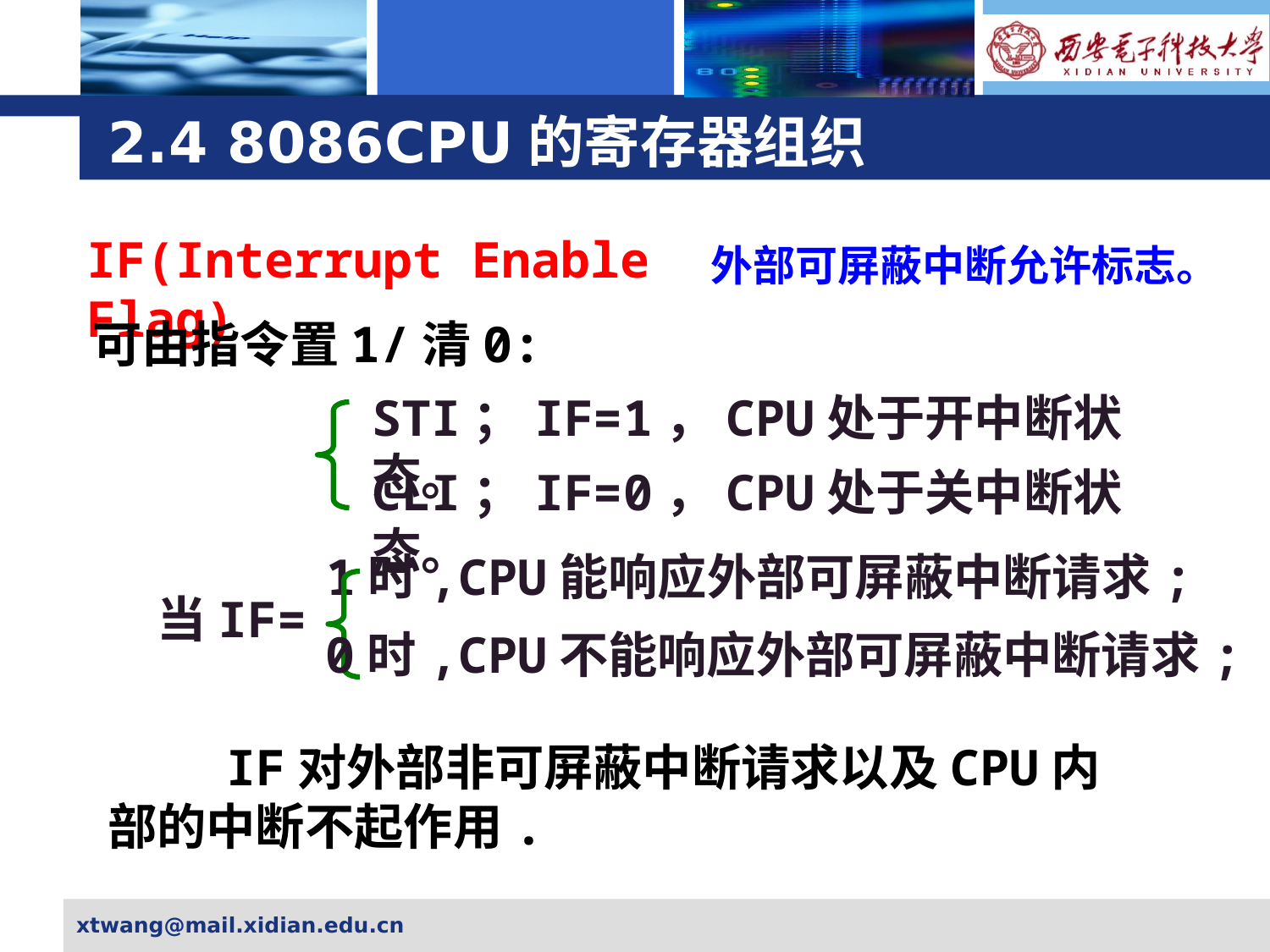

# 2.4 8086CPU的寄存器组织
IF(Interrupt Enable Flag)
外部可屏蔽中断允许标志。
可由指令置1/清0:
STI；IF=1，CPU处于开中断状态。

CLI；IF=0，CPU处于关中断状态。
1时,CPU能响应外部可屏蔽中断请求;

当IF=
0时,CPU不能响应外部可屏蔽中断请求;
    IF对外部非可屏蔽中断请求以及CPU内部的中断不起作用.
xtwang@mail.xidian.edu.cn